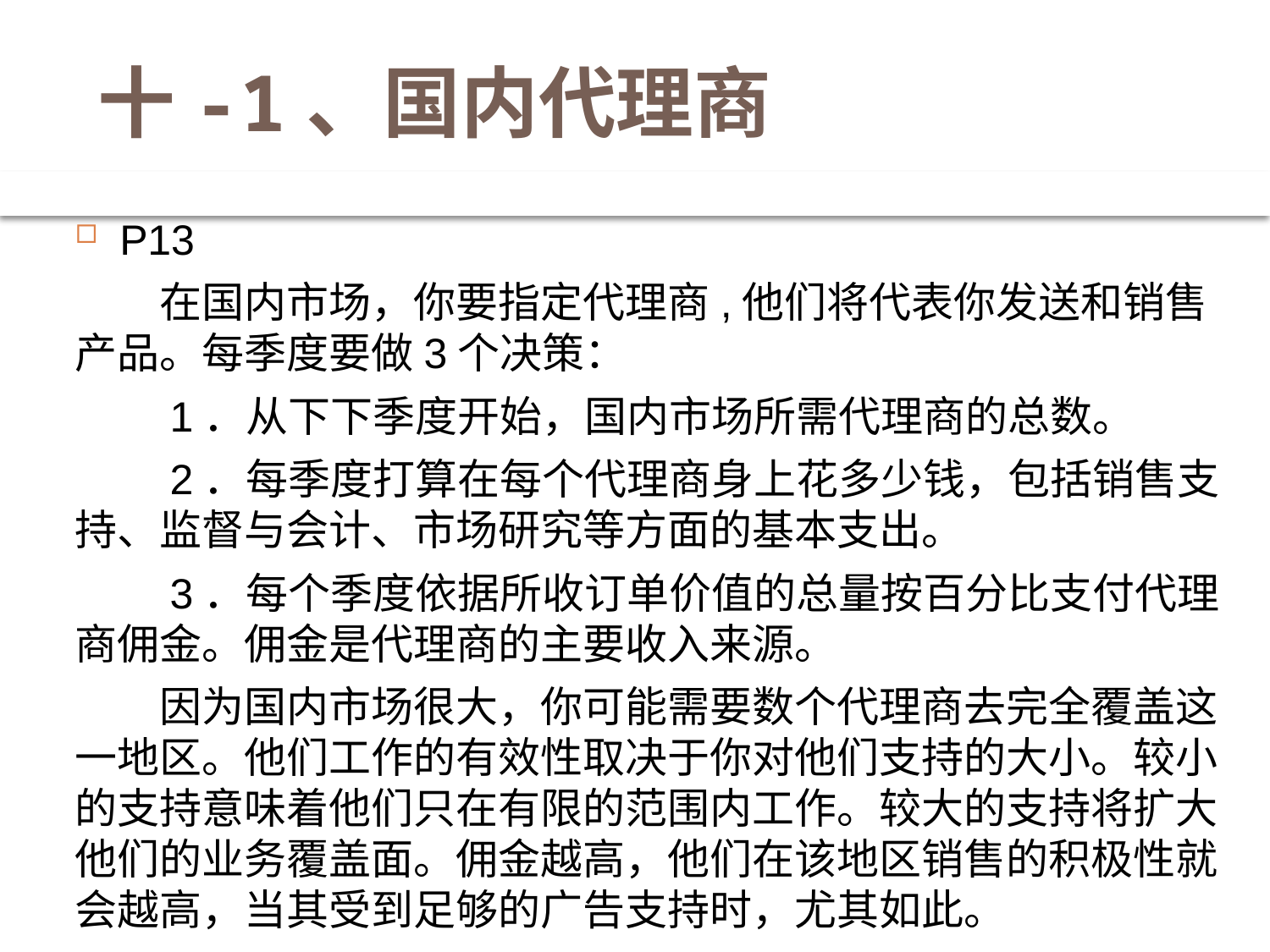

# 十-1、国内代理商
P13
　　在国内市场，你要指定代理商,他们将代表你发送和销售产品。每季度要做3个决策：
　　1．从下下季度开始，国内市场所需代理商的总数。
　　2．每季度打算在每个代理商身上花多少钱，包括销售支持、监督与会计、市场研究等方面的基本支出。
　　3．每个季度依据所收订单价值的总量按百分比支付代理商佣金。佣金是代理商的主要收入来源。
　　因为国内市场很大，你可能需要数个代理商去完全覆盖这一地区。他们工作的有效性取决于你对他们支持的大小。较小的支持意味着他们只在有限的范围内工作。较大的支持将扩大他们的业务覆盖面。佣金越高，他们在该地区销售的积极性就会越高，当其受到足够的广告支持时，尤其如此。